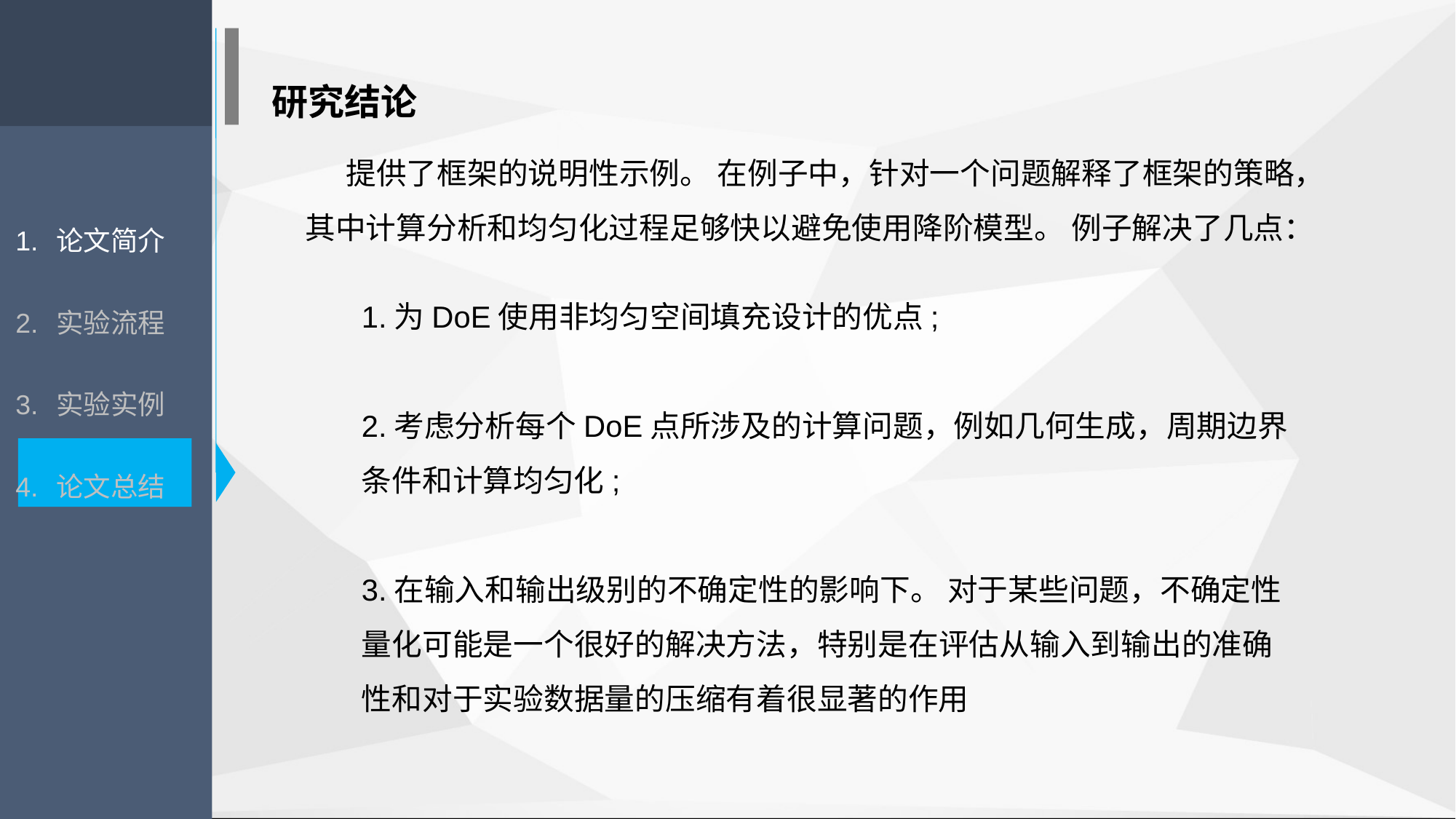

研究结论
     提供了框架的说明性示例。 在例子中，针对一个问题解释了框架的策略，其中计算分析和均匀化过程足够快以避免使用降阶模型。 例子解决了几点：
论文简介
实验流程
实验实例
论文总结

1.为DoE使用非均匀空间填充设计的优点;

2.考虑分析每个DoE点所涉及的计算问题，例如几何生成，周期边界条件和计算均匀化;

3.在输入和输出级别的不确定性的影响下。 对于某些问题，不确定性量化可能是一个很好的解决方法，特别是在评估从输入到输出的准确性和对于实验数据量的压缩有着很显著的作用